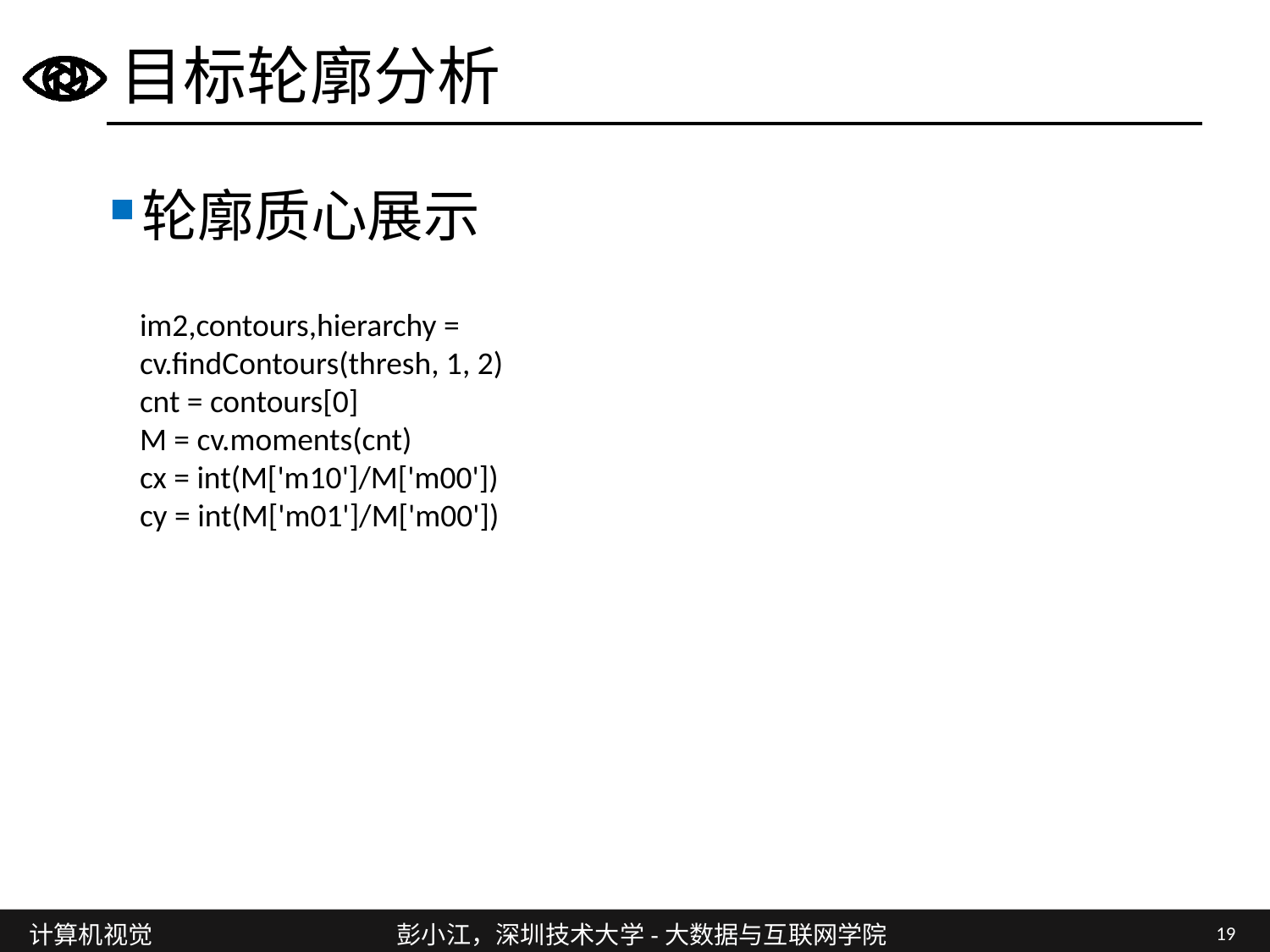

# 目标轮廓分析
轮廓质心展示
im2,contours,hierarchy = cv.findContours(thresh, 1, 2)
cnt = contours[0]
M = cv.moments(cnt)
cx = int(M['m10']/M['m00'])
cy = int(M['m01']/M['m00'])
19